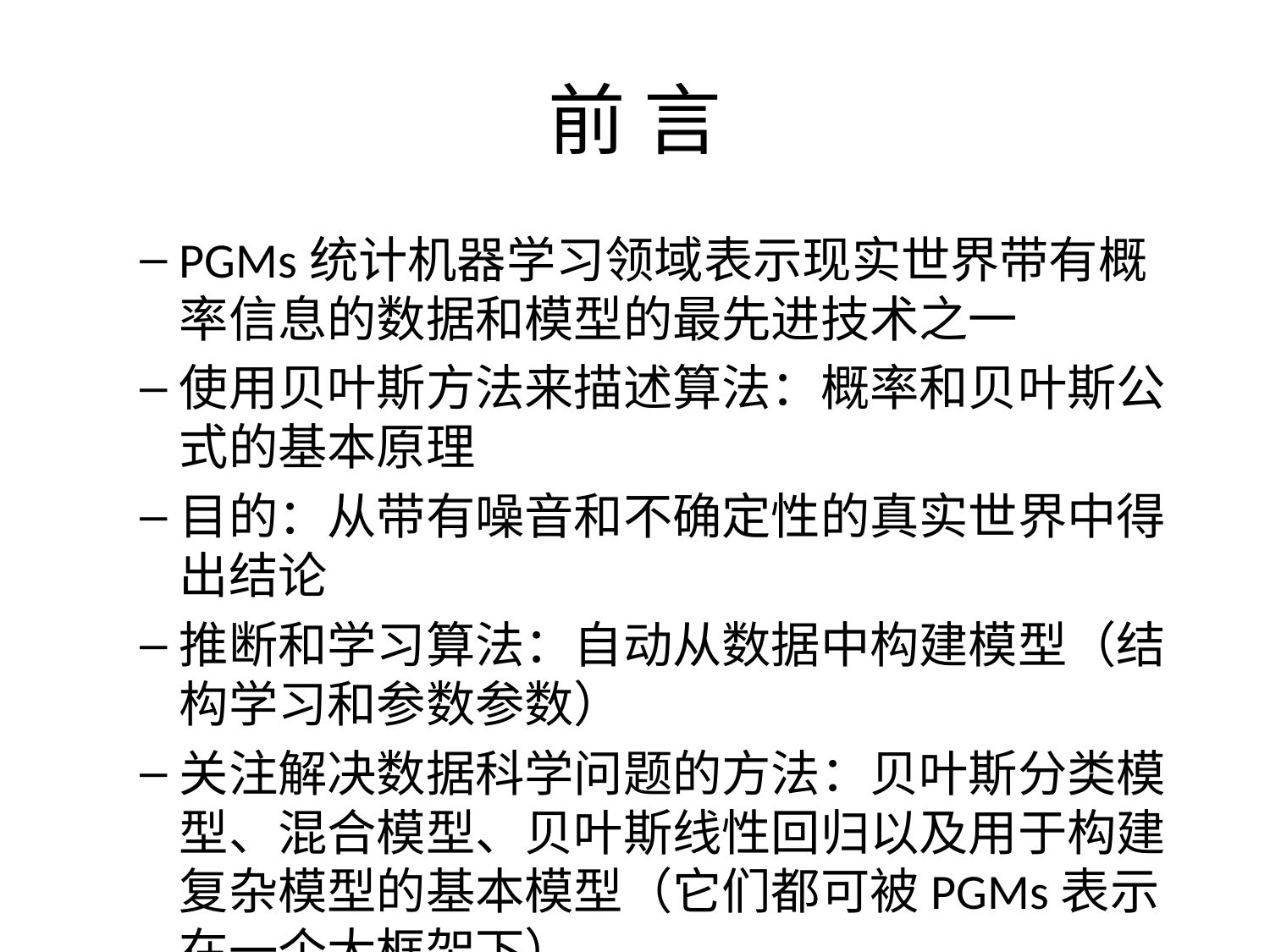

# 前 言
PGMs统计机器学习领域表示现实世界带有概率信息的数据和模型的最先进技术之一
使用贝叶斯方法来描述算法：概率和贝叶斯公式的基本原理
目的：从带有噪音和不确定性的真实世界中得出结论
推断和学习算法：自动从数据中构建模型（结构学习和参数参数）
关注解决数据科学问题的方法：贝叶斯分类模型、混合模型、贝叶斯线性回归以及用于构建复杂模型的基本模型（它们都可被PGMs表示在一个大框架下）